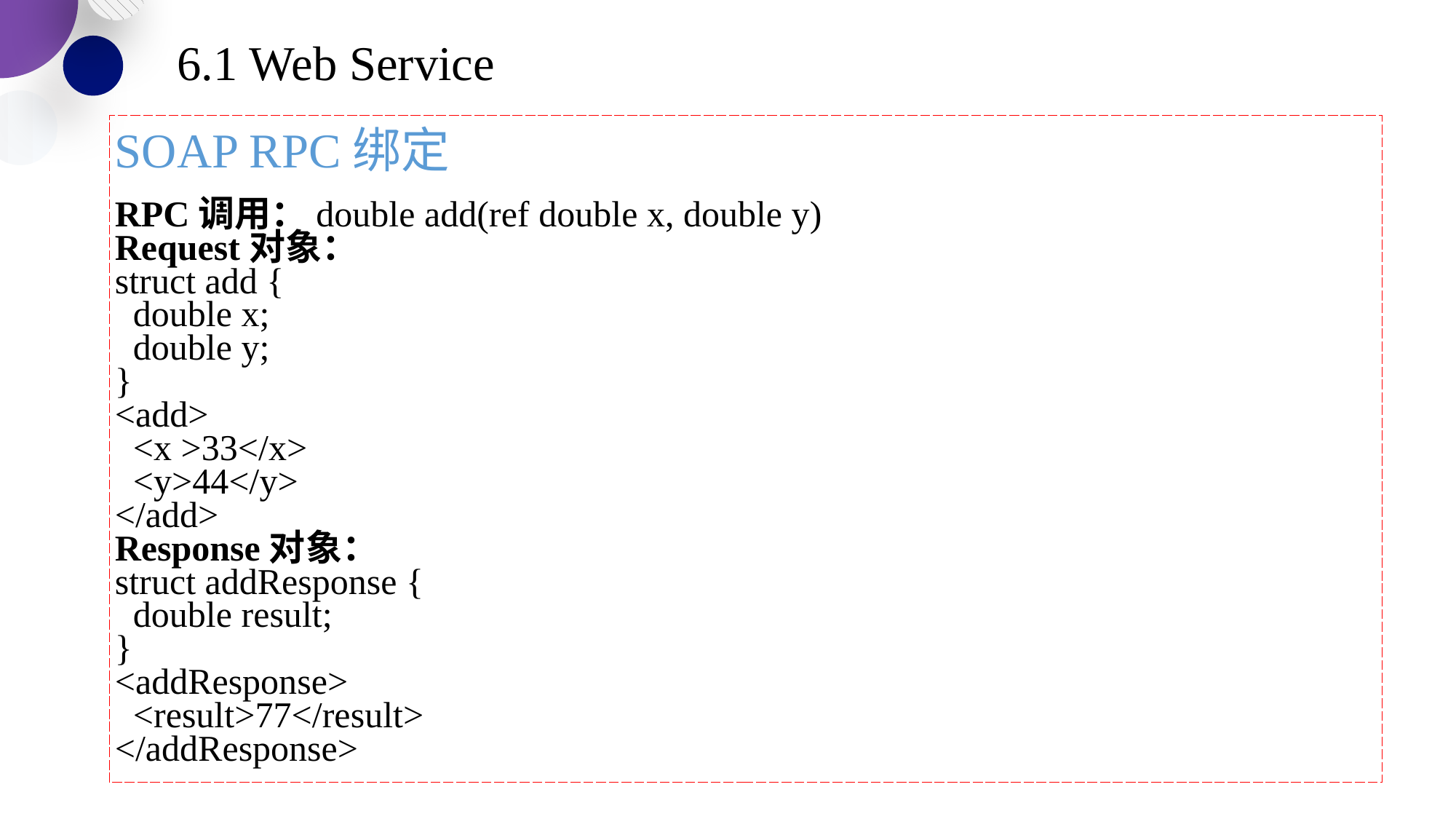

6.1 Web Service
# SOAP RPC绑定

RPC调用：double add(ref double x, double y)
Request对象：
struct add {
  double x;
  double y;
}
<add>
  <x >33</x>
  <y>44</y>
</add>
Response对象：
struct addResponse {
  double result;
}
<addResponse>
  <result>77</result>
</addResponse>